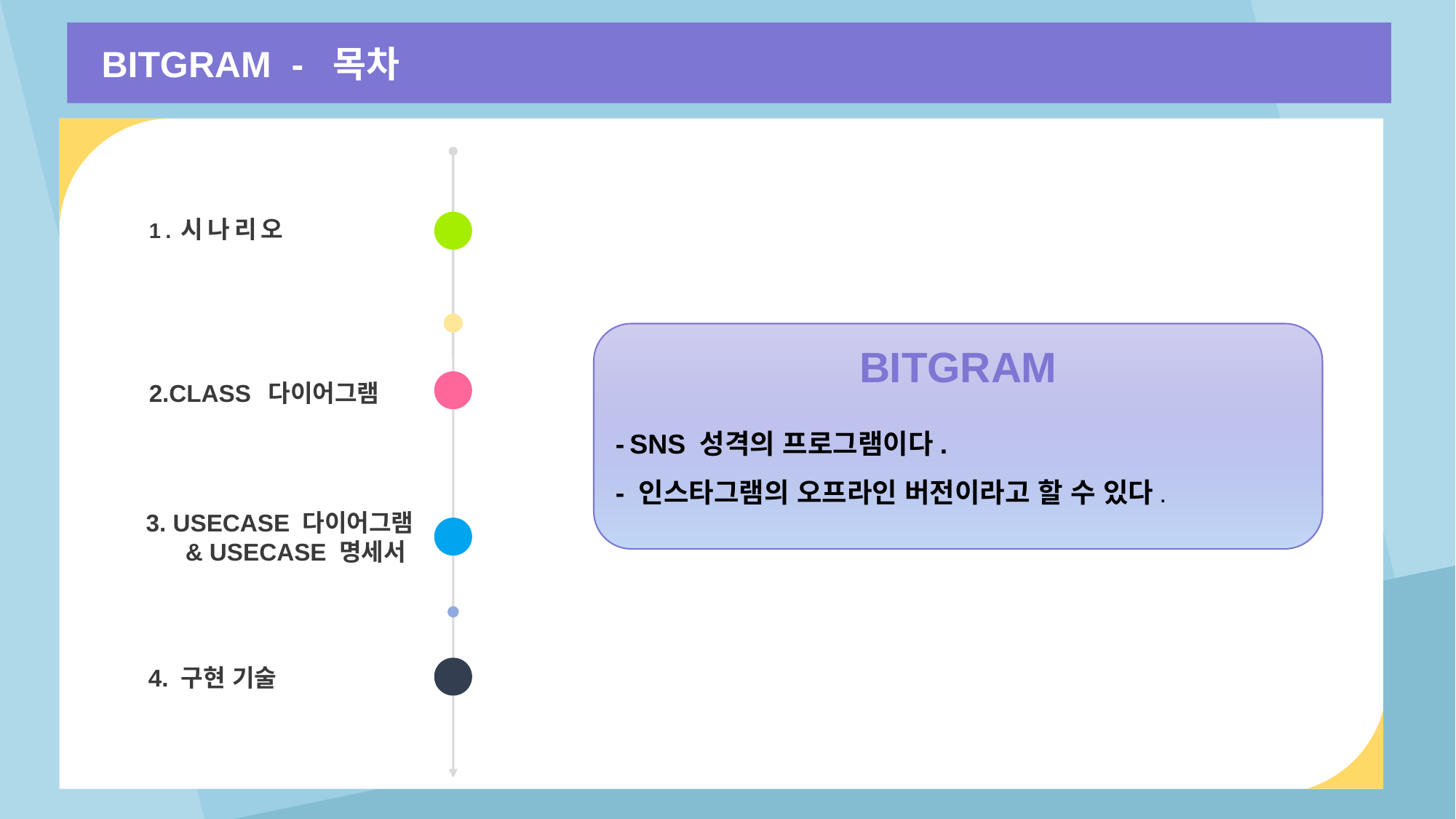

BITGRAM  -  목차

1.시나리오
BITGRAM

- SNS 성격의 프로그램이다.
- 인스타그램의 오프라인 버전이라고 할 수 있다.
2.CLASS 다이어그램
3. USECASE 다이어그램       & USECASE 명세서

4. 구현 기술